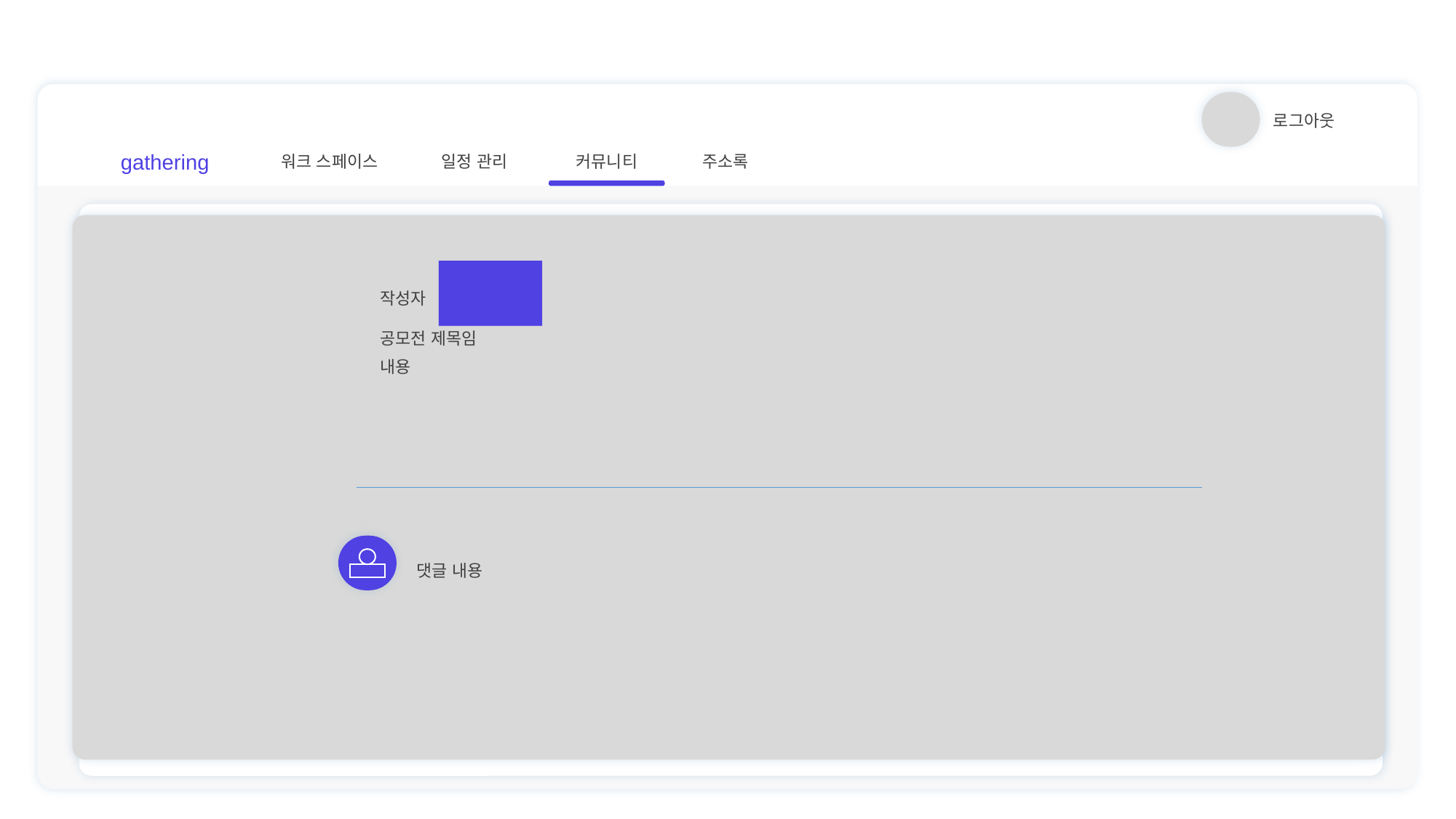

로그아웃
워크 스페이스
일정 관리
커뮤니티
주소록
gathering

쪽지 보내기
작성자
공모전 제목임
내용

댓글 내용